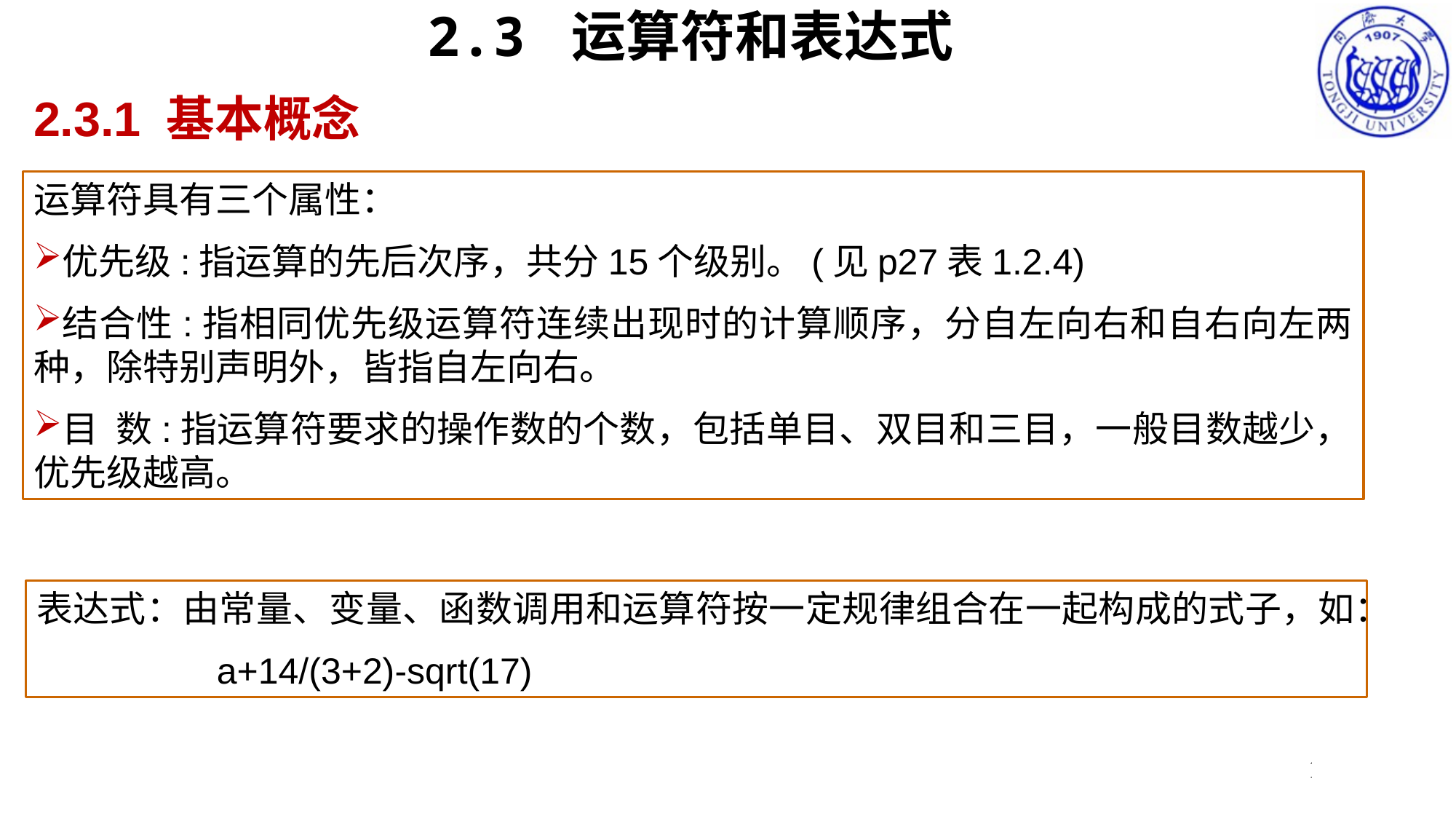

2.3 运算符和表达式
2.3.1 基本概念
运算符具有三个属性：
优先级:指运算的先后次序，共分15个级别。(见p27表1.2.4)
结合性:指相同优先级运算符连续出现时的计算顺序，分自左向右和自右向左两种，除特别声明外，皆指自左向右。
目  数:指运算符要求的操作数的个数，包括单目、双目和三目，一般目数越少，优先级越高。
表达式：由常量、变量、函数调用和运算符按一定规律组合在一起构成的式子，如：
	       a+14/(3+2)-sqrt(17)

12